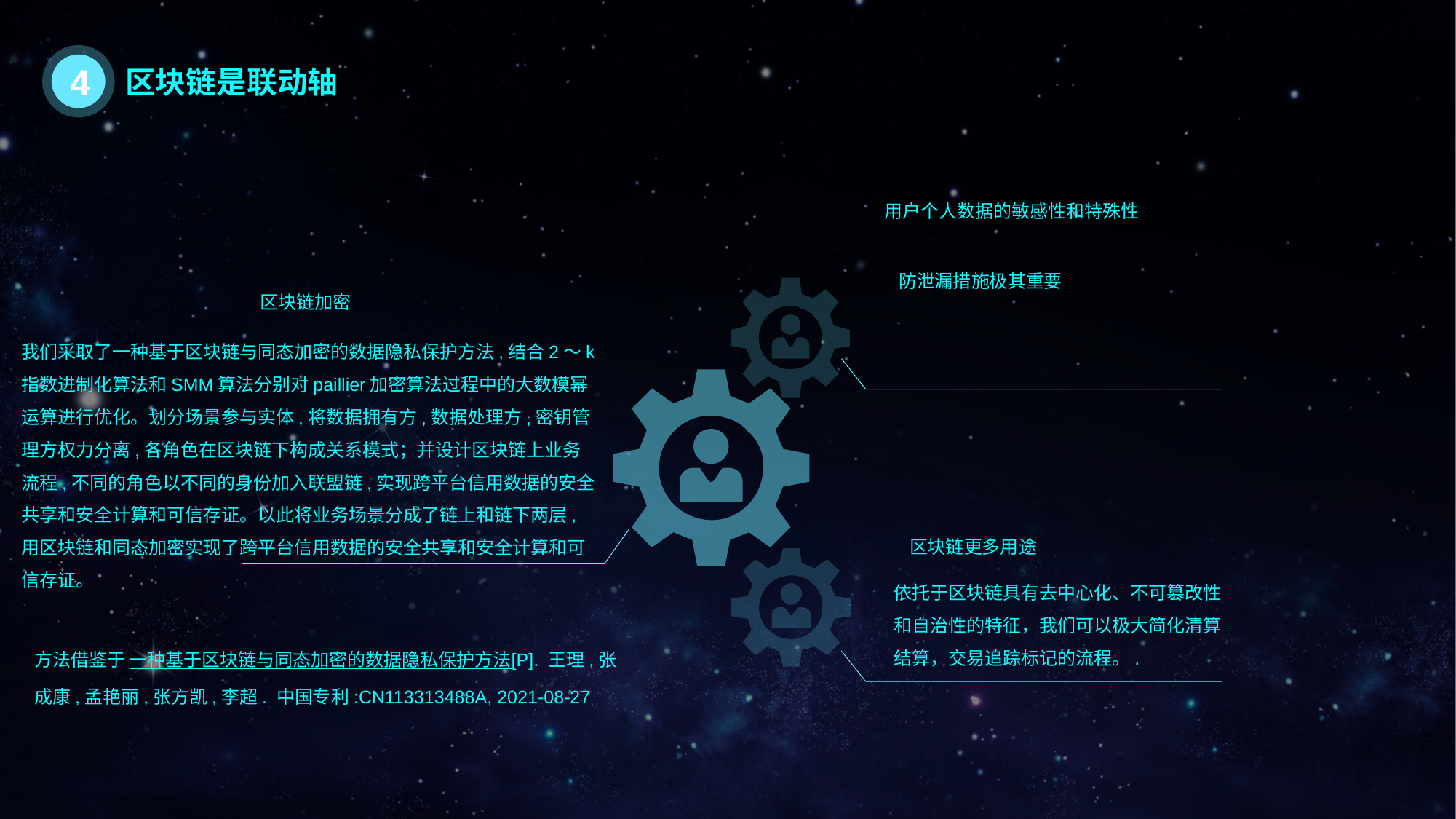

4
区块链是联动轴
用户个人数据的敏感性和特殊性
防泄漏措施极其重要

区块链加密
我们采取了一种基于区块链与同态加密的数据隐私保护方法,结合2～k指数进制化算法和SMM算法分别对paillier加密算法过程中的大数模幂运算进行优化。划分场景参与实体,将数据拥有方,数据处理方,密钥管理方权力分离,各角色在区块链下构成关系模式；并设计区块链上业务流程,不同的角色以不同的身份加入联盟链,实现跨平台信用数据的安全共享和安全计算和可信存证。以此将业务场景分成了链上和链下两层,用区块链和同态加密实现了跨平台信用数据的安全共享和安全计算和可信存证。

区块链更多用途

依托于区块链具有去中心化、不可篡改性和自治性的特征，我们可以极大简化清算结算，交易追踪标记的流程。.
方法借鉴于 一种基于区块链与同态加密的数据隐私保护方法[P]. 王理,张成康,孟艳丽,张方凯,李超. 中国专利:CN113313488A, 2021-08-27